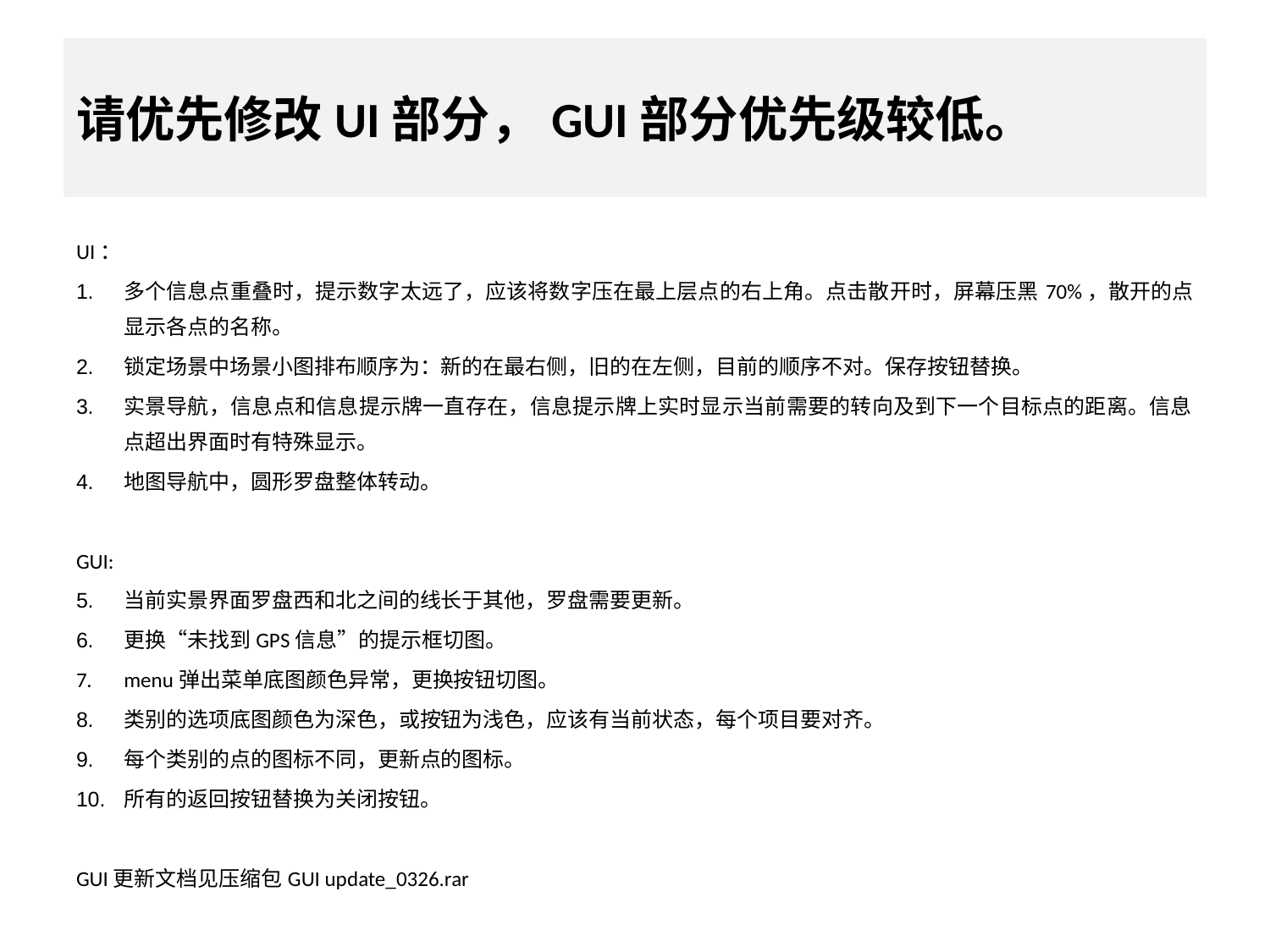

# 请优先修改UI部分，GUI部分优先级较低。
UI：
多个信息点重叠时，提示数字太远了，应该将数字压在最上层点的右上角。点击散开时，屏幕压黑70%，散开的点显示各点的名称。
锁定场景中场景小图排布顺序为：新的在最右侧，旧的在左侧，目前的顺序不对。保存按钮替换。
实景导航，信息点和信息提示牌一直存在，信息提示牌上实时显示当前需要的转向及到下一个目标点的距离。信息点超出界面时有特殊显示。
地图导航中，圆形罗盘整体转动。

GUI:
当前实景界面罗盘西和北之间的线长于其他，罗盘需要更新。
更换“未找到GPS信息”的提示框切图。
menu弹出菜单底图颜色异常，更换按钮切图。
类别的选项底图颜色为深色，或按钮为浅色，应该有当前状态，每个项目要对齐。
每个类别的点的图标不同，更新点的图标。
所有的返回按钮替换为关闭按钮。

GUI更新文档见压缩包GUI update_0326.rar